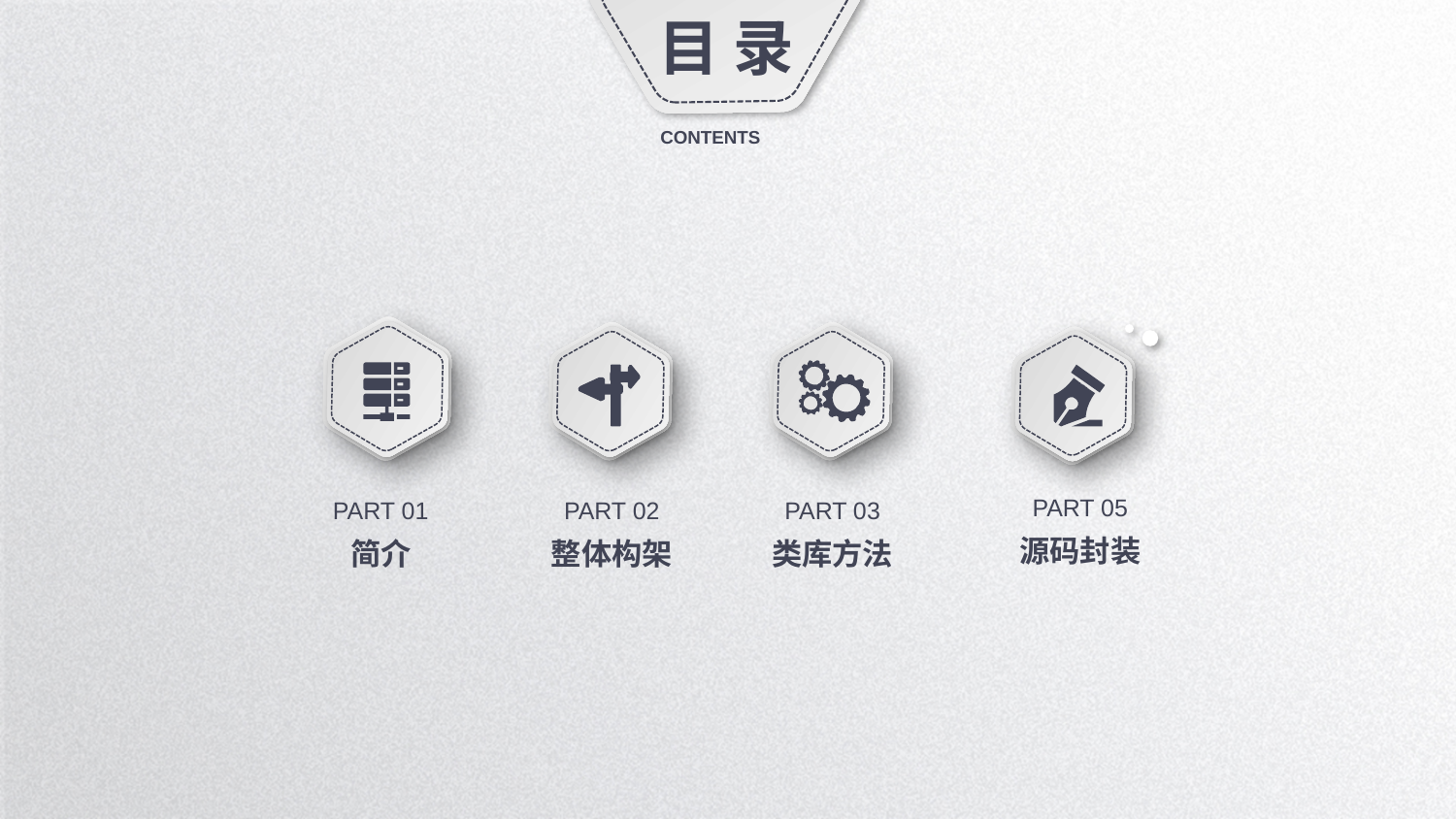

目 录
CONTENTS

PART 05
源码封装
PART 01
简介
PART 02
整体构架
PART 03
类库方法